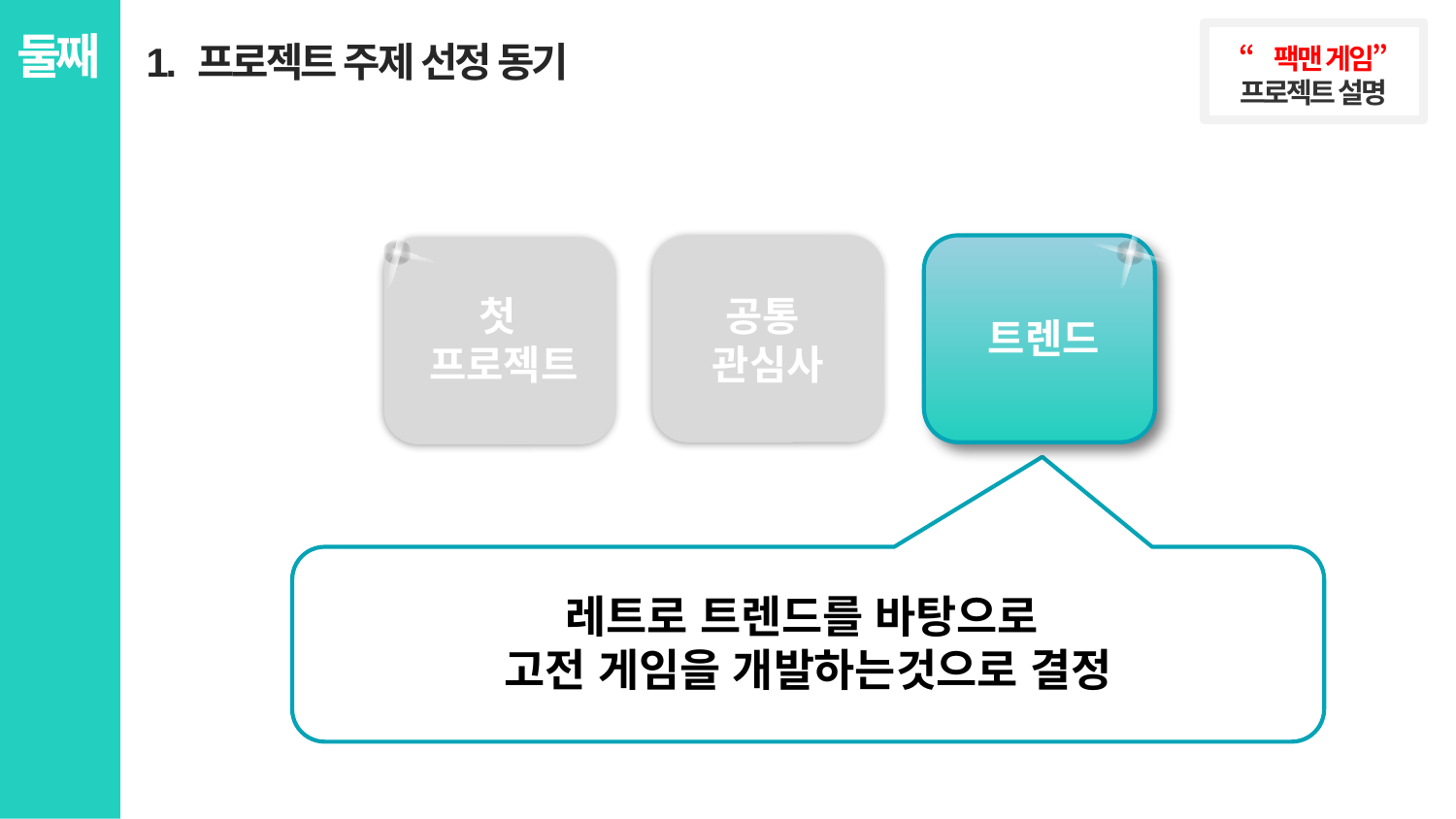

1. 프로젝트 주제 선정 동기
둘째

“팩맨 게임”
프로젝트 설명

트렌드

첫
프로젝트
공통
관심사

레트로 트렌드를 바탕으로
고전 게임을 개발하는것으로 결정